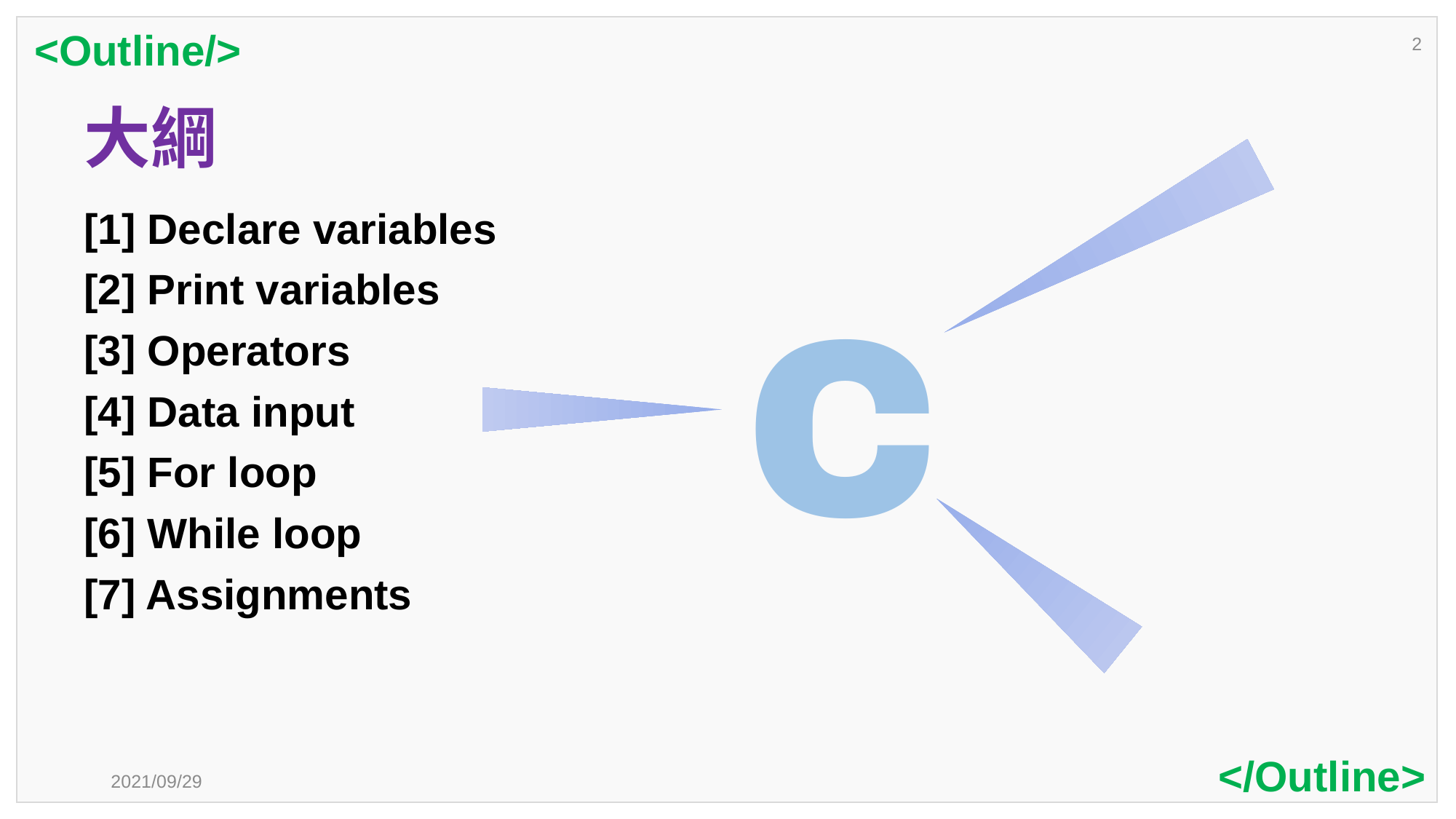

<Outline/>
2

# 大綱
[1] Declare variables
[2] Print variables
[3] Operators
[4] Data input
[5] For loop
[6] While loop
[7] Assignments
C

</Outline>
2021/09/29